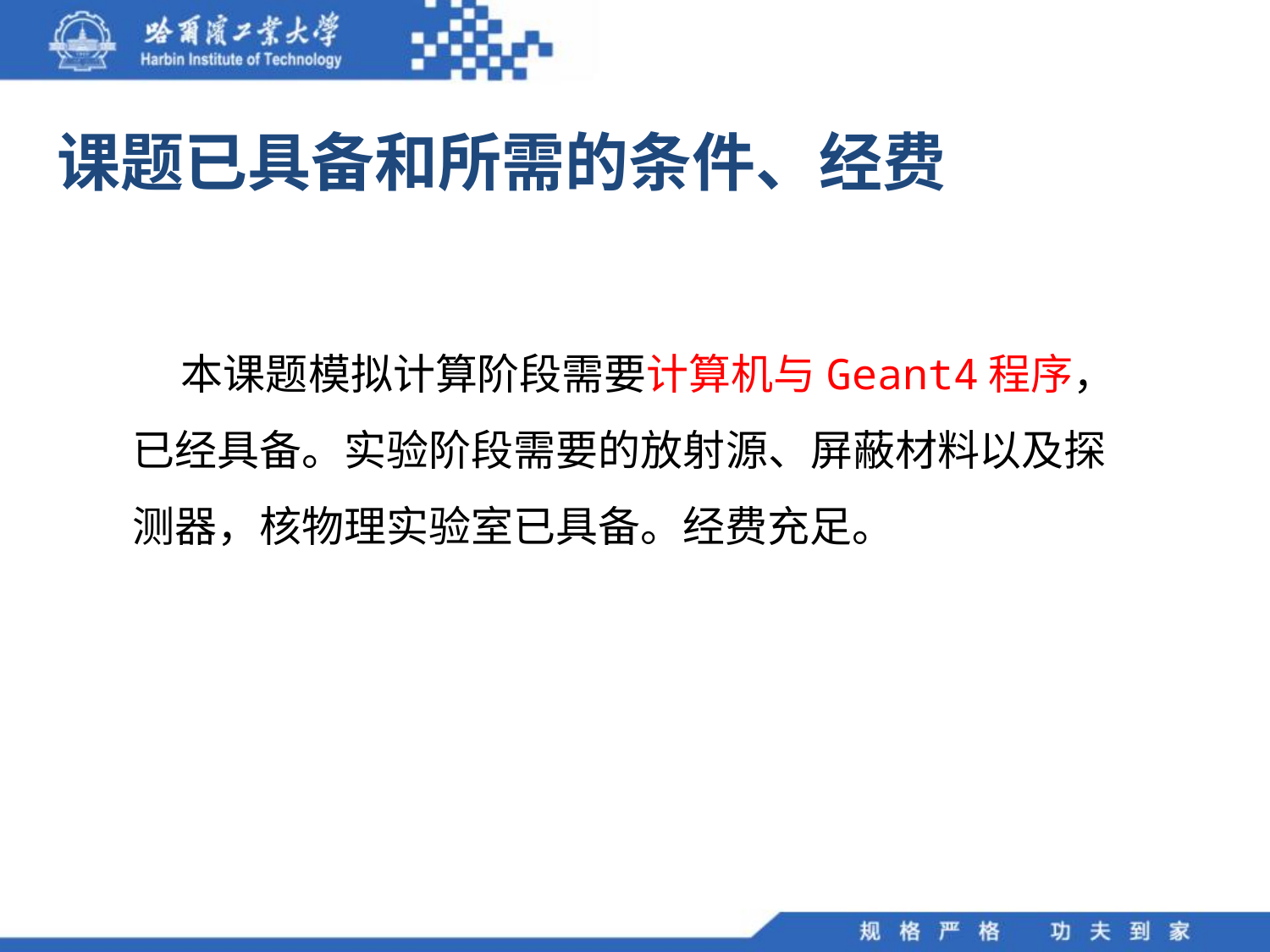

课题已具备和所需的条件、经费
    本课题模拟计算阶段需要计算机与Geant4程序，已经具备。实验阶段需要的放射源、屏蔽材料以及探测器，核物理实验室已具备。经费充足。